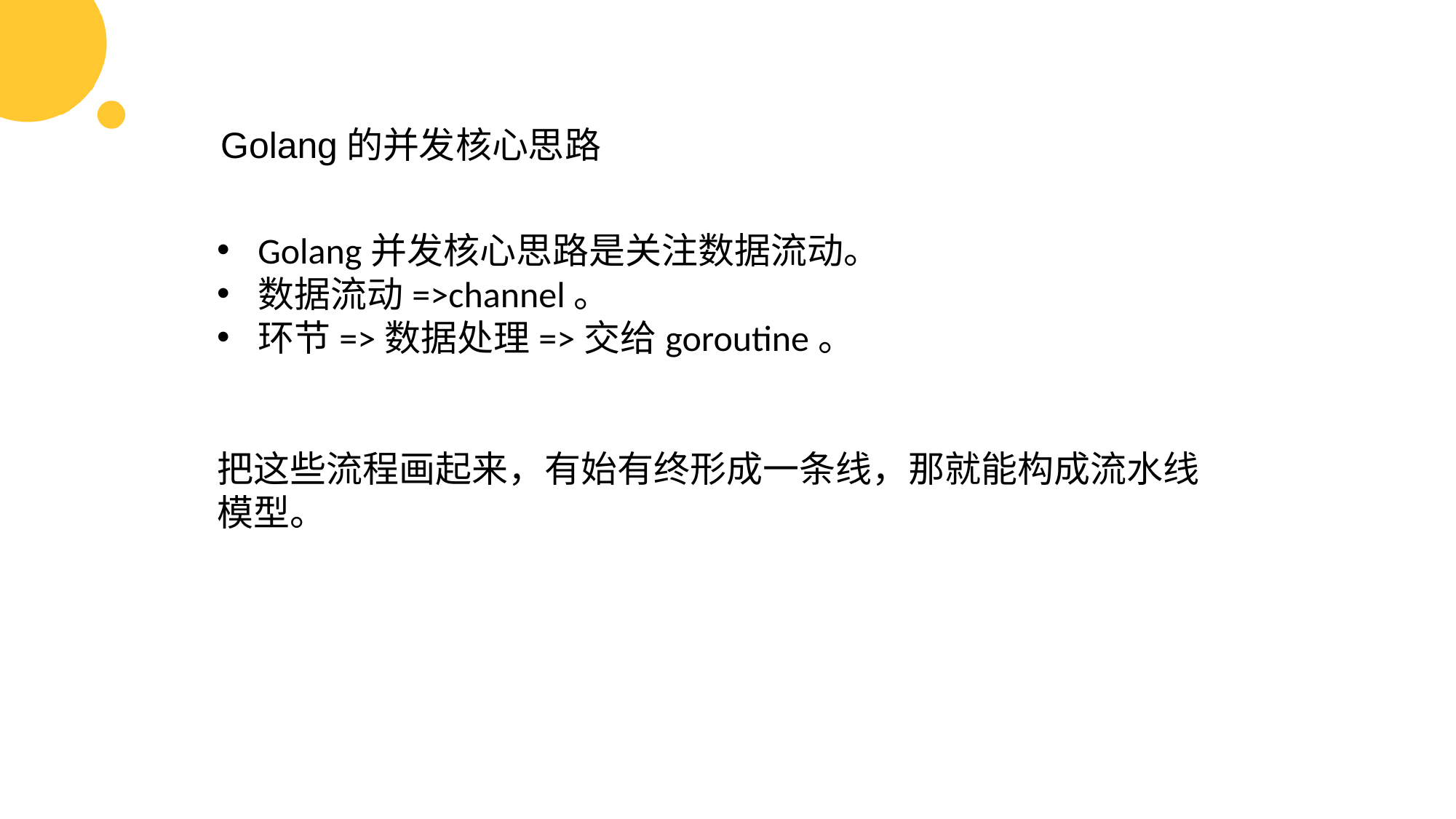

Golang的并发核心思路
Golang并发核心思路是关注数据流动。
数据流动=>channel。
环节=>数据处理=>交给goroutine。

把这些流程画起来，有始有终形成一条线，那就能构成流水线模型。